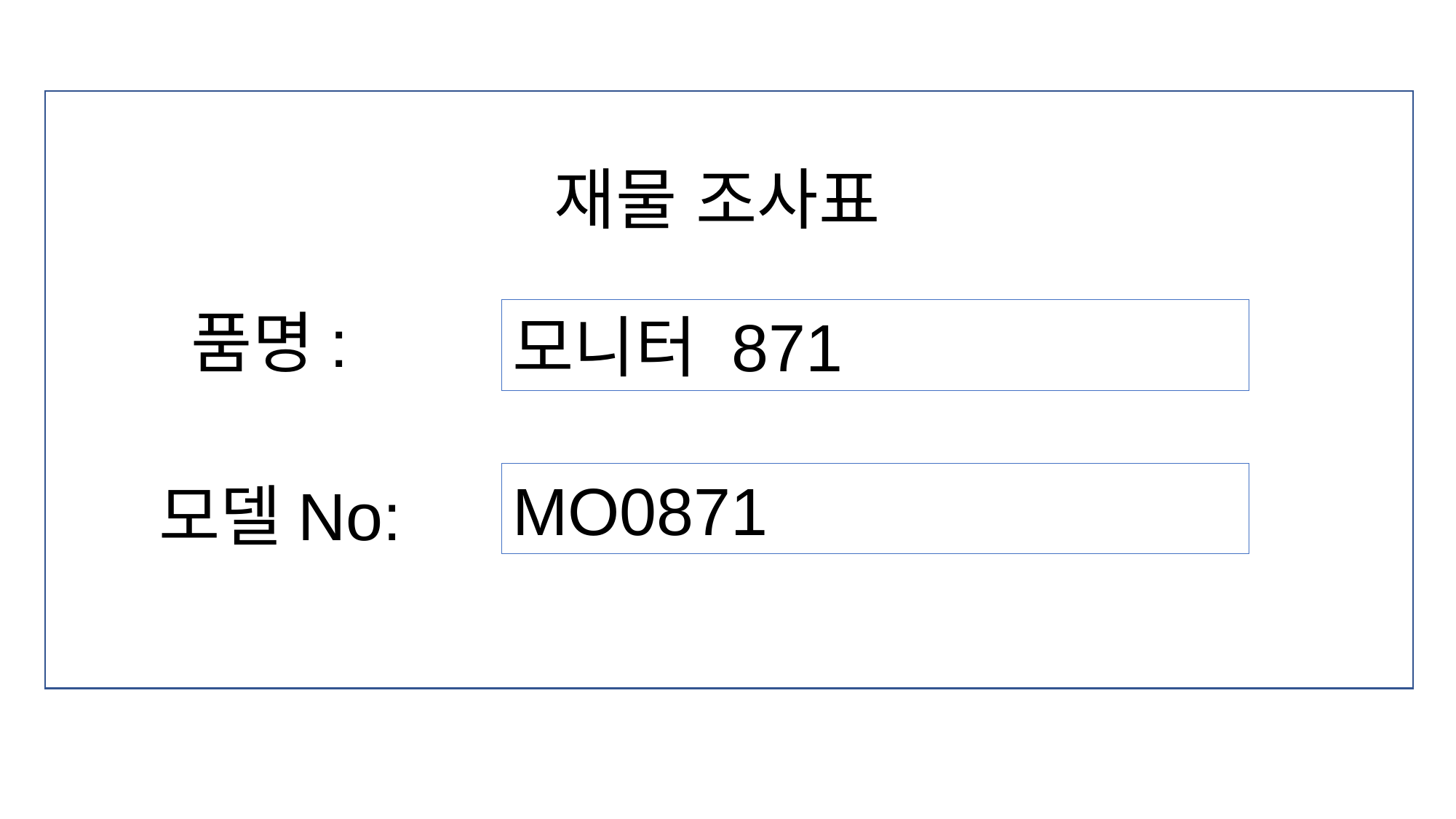

재물 조사표
품명:
모니터 871
MO0871
모델No: